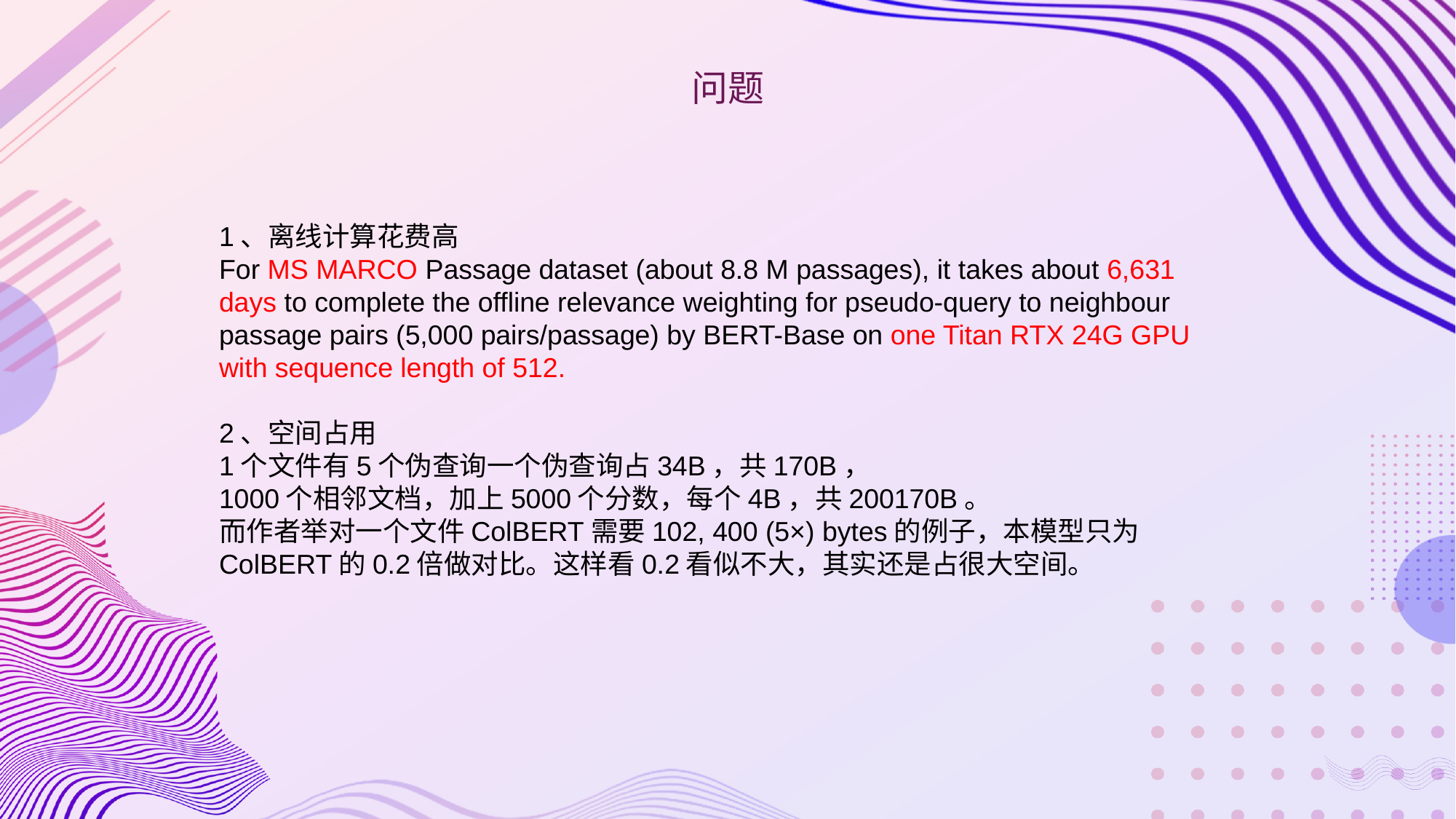

问题
1、离线计算花费高
For MS MARCO Passage dataset (about 8.8 M passages), it takes about 6,631 days to complete the offline relevance weighting for pseudo-query to neighbour passage pairs (5,000 pairs/passage) by BERT-Base on one Titan RTX 24G GPU with sequence length of 512.

2、空间占用
1个文件有5个伪查询一个伪查询占34B，共170B，
1000个相邻文档，加上5000个分数，每个4B，共200170B。
而作者举对一个文件ColBERT需要102, 400 (5×) bytes的例子，本模型只为ColBERT的0.2倍做对比。这样看0.2看似不大，其实还是占很大空间。